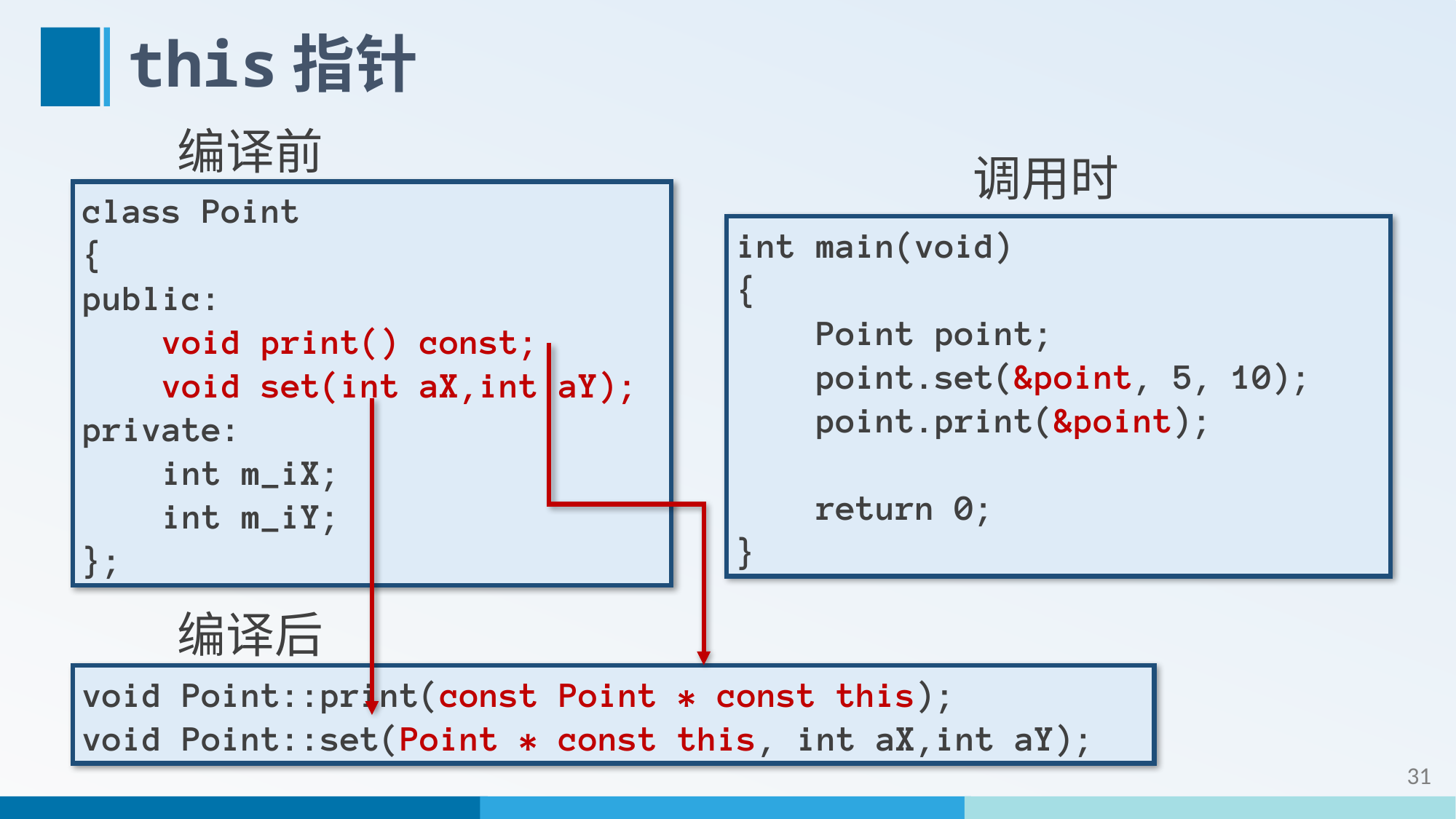

# this指针
编译前
调用时
class Point
{
public:
    void print() const;
    void set(int aX,int aY);
private:
    int m_iX;
    int m_iY;
};
int main(void)
{
    Point point;
    point.set(&point, 5, 10);
    point.print(&point);

    return 0;
}
编译后
void Point::print(const Point * const this);
void Point::set(Point * const this, int aX,int aY);